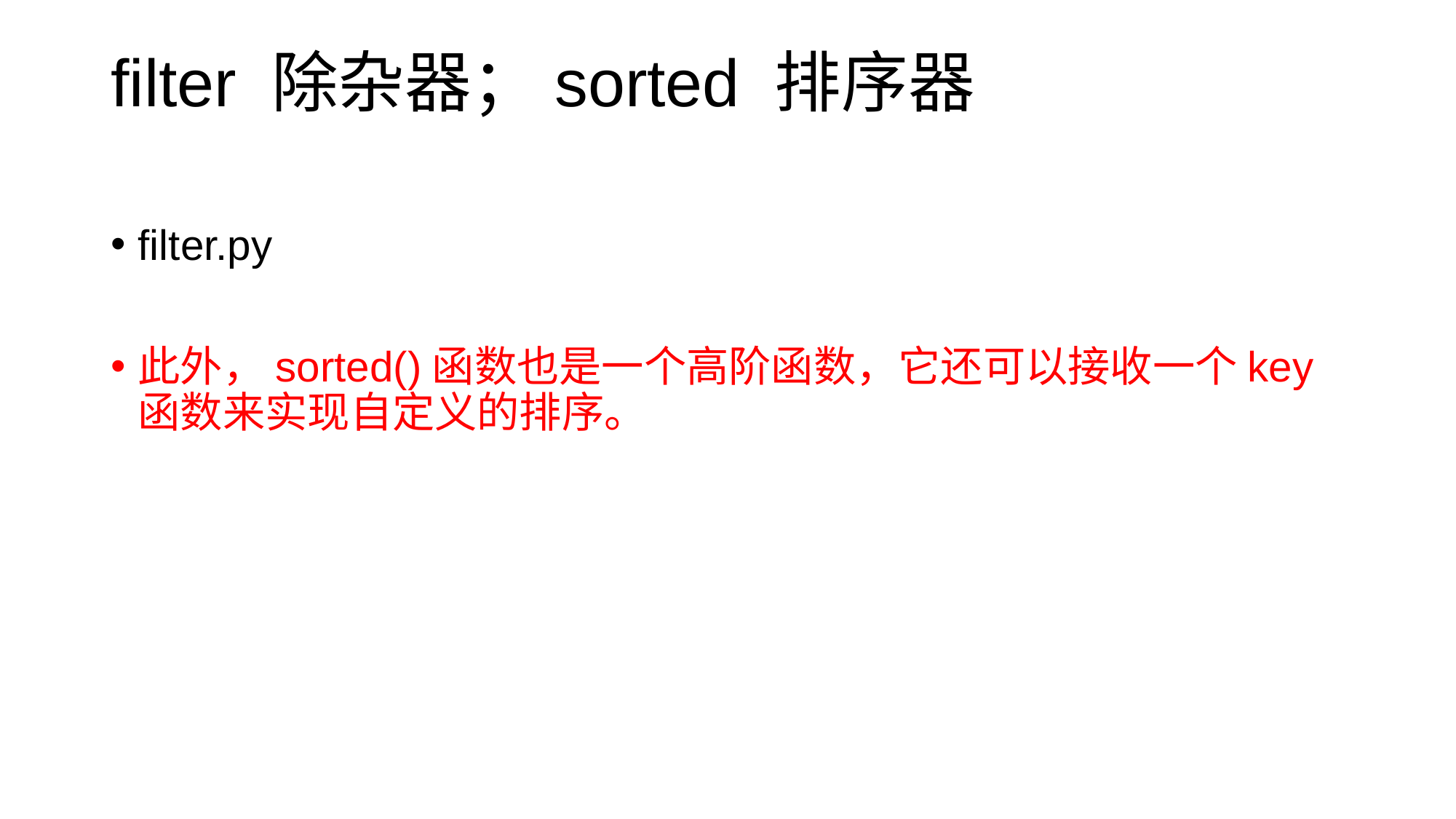

# filter 除杂器；sorted 排序器
filter.py

此外，sorted()函数也是一个高阶函数，它还可以接收一个key函数来实现自定义的排序。